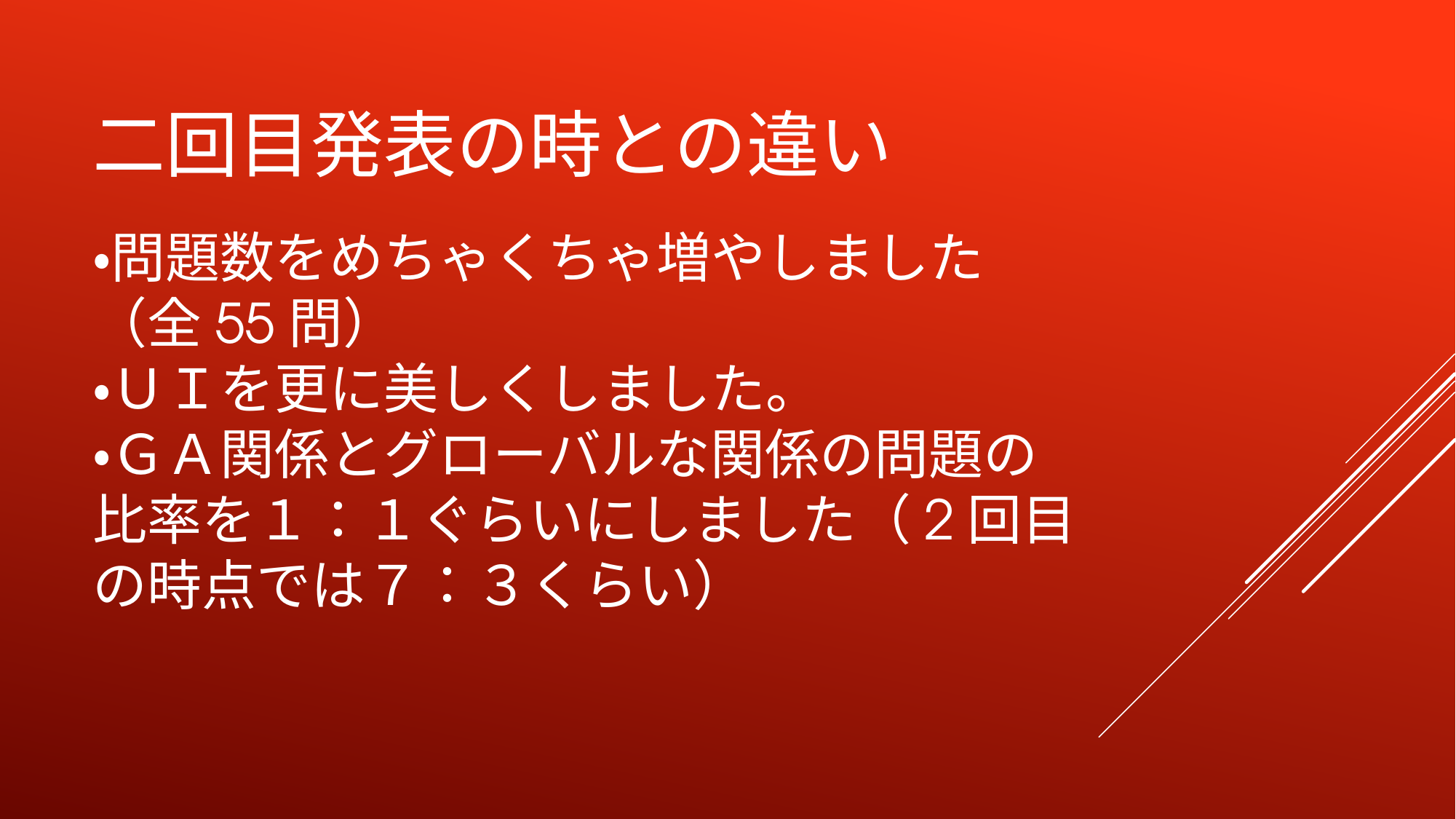

二回目発表の時との違い
# ・問題数をめちゃくちゃ増やしました（全55問） ・ｕｉを更に美しくしました。 ・ｇａ関係とグローバルな関係の問題の比率を１：１ぐらいにしました（2回目の時点では７：３くらい）